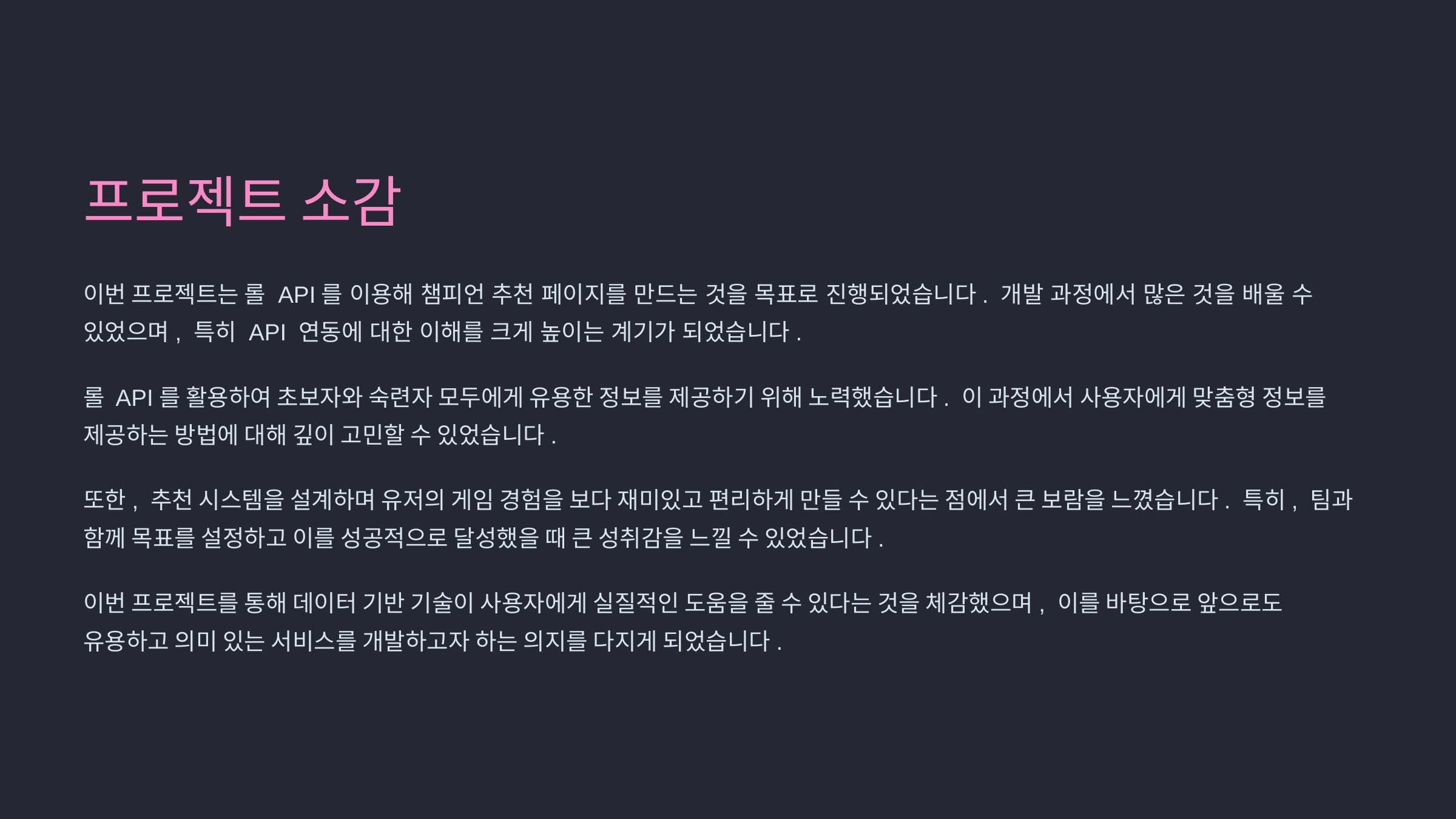

프로젝트 소감
이번 프로젝트는 롤 API를 이용해 챔피언 추천 페이지를 만드는 것을 목표로 진행되었습니다. 개발 과정에서 많은 것을 배울 수 있었으며, 특히 API 연동에 대한 이해를 크게 높이는 계기가 되었습니다.
롤 API를 활용하여 초보자와 숙련자 모두에게 유용한 정보를 제공하기 위해 노력했습니다. 이 과정에서 사용자에게 맞춤형 정보를 제공하는 방법에 대해 깊이 고민할 수 있었습니다.
또한, 추천 시스템을 설계하며 유저의 게임 경험을 보다 재미있고 편리하게 만들 수 있다는 점에서 큰 보람을 느꼈습니다. 특히, 팀과 함께 목표를 설정하고 이를 성공적으로 달성했을 때 큰 성취감을 느낄 수 있었습니다.
이번 프로젝트를 통해 데이터 기반 기술이 사용자에게 실질적인 도움을 줄 수 있다는 것을 체감했으며, 이를 바탕으로 앞으로도 유용하고 의미 있는 서비스를 개발하고자 하는 의지를 다지게 되었습니다.